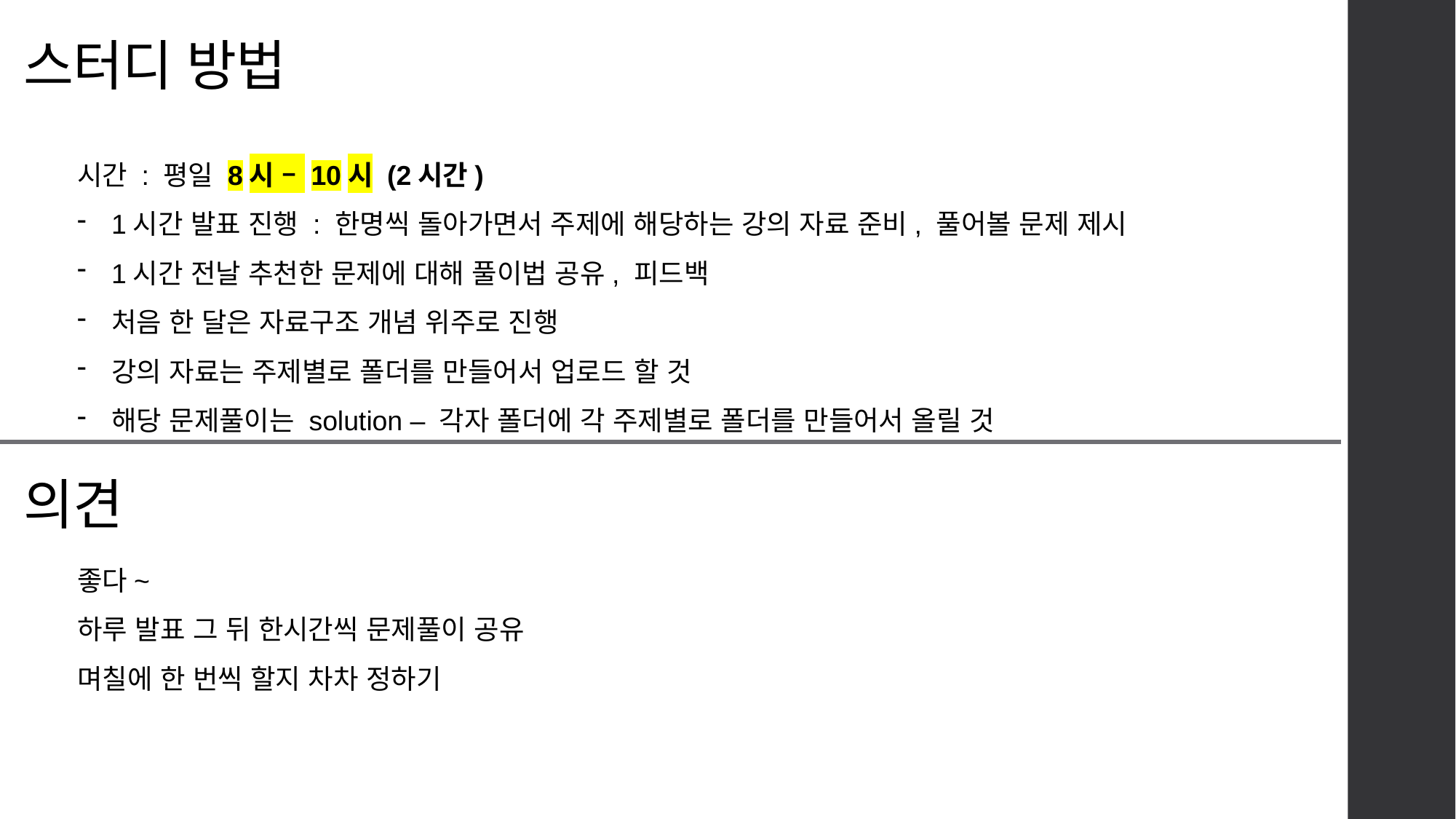

# 스터디 방법
시간 : 평일 8시 – 10시 (2시간)
1시간 발표 진행 : 한명씩 돌아가면서 주제에 해당하는 강의 자료 준비, 풀어볼 문제 제시
1시간 전날 추천한 문제에 대해 풀이법 공유, 피드백
처음 한 달은 자료구조 개념 위주로 진행
강의 자료는 주제별로 폴더를 만들어서 업로드 할 것
해당 문제풀이는 solution – 각자 폴더에 각 주제별로 폴더를 만들어서 올릴 것
의견
좋다~
하루 발표 그 뒤 한시간씩 문제풀이 공유
며칠에 한 번씩 할지 차차 정하기